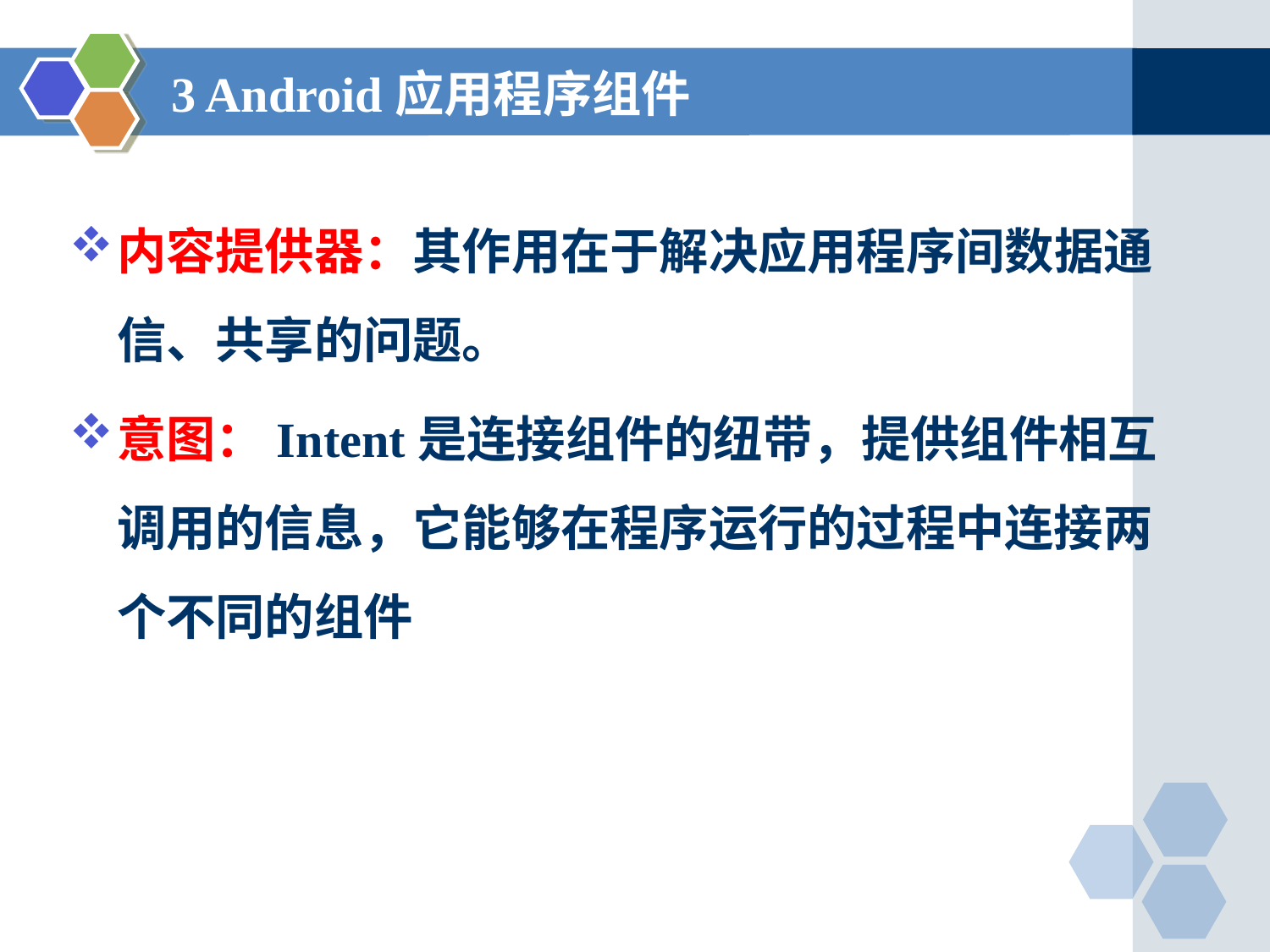

# 3 Android应用程序组件
内容提供器：其作用在于解决应用程序间数据通信、共享的问题。
意图：Intent是连接组件的纽带，提供组件相互调用的信息，它能够在程序运行的过程中连接两个不同的组件